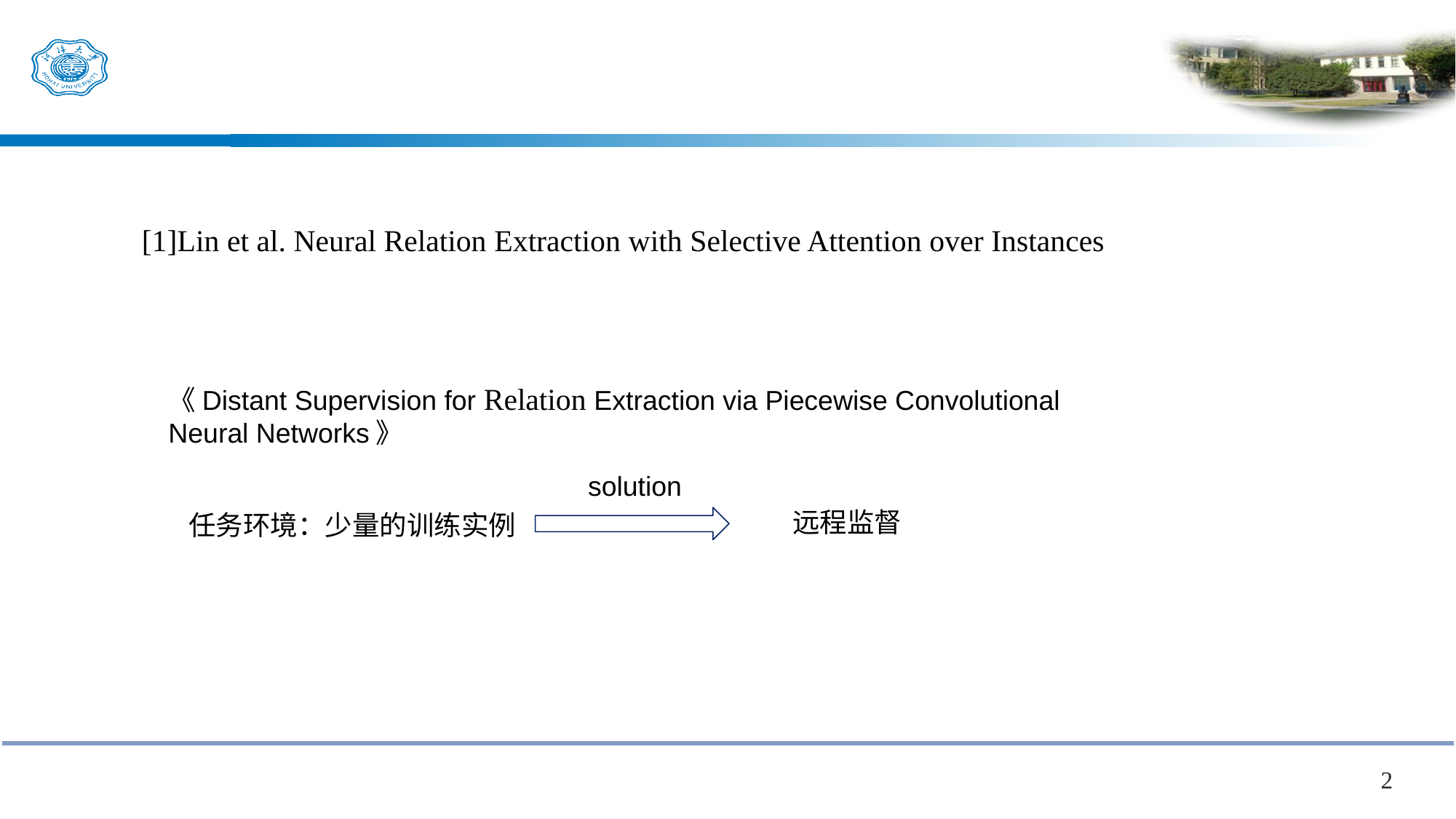

#
[1]Lin et al. Neural Relation Extraction with Selective Attention over Instances
《Distant Supervision for Relation Extraction via Piecewise Convolutional Neural Networks》
solution
远程监督
任务环境：少量的训练实例

2